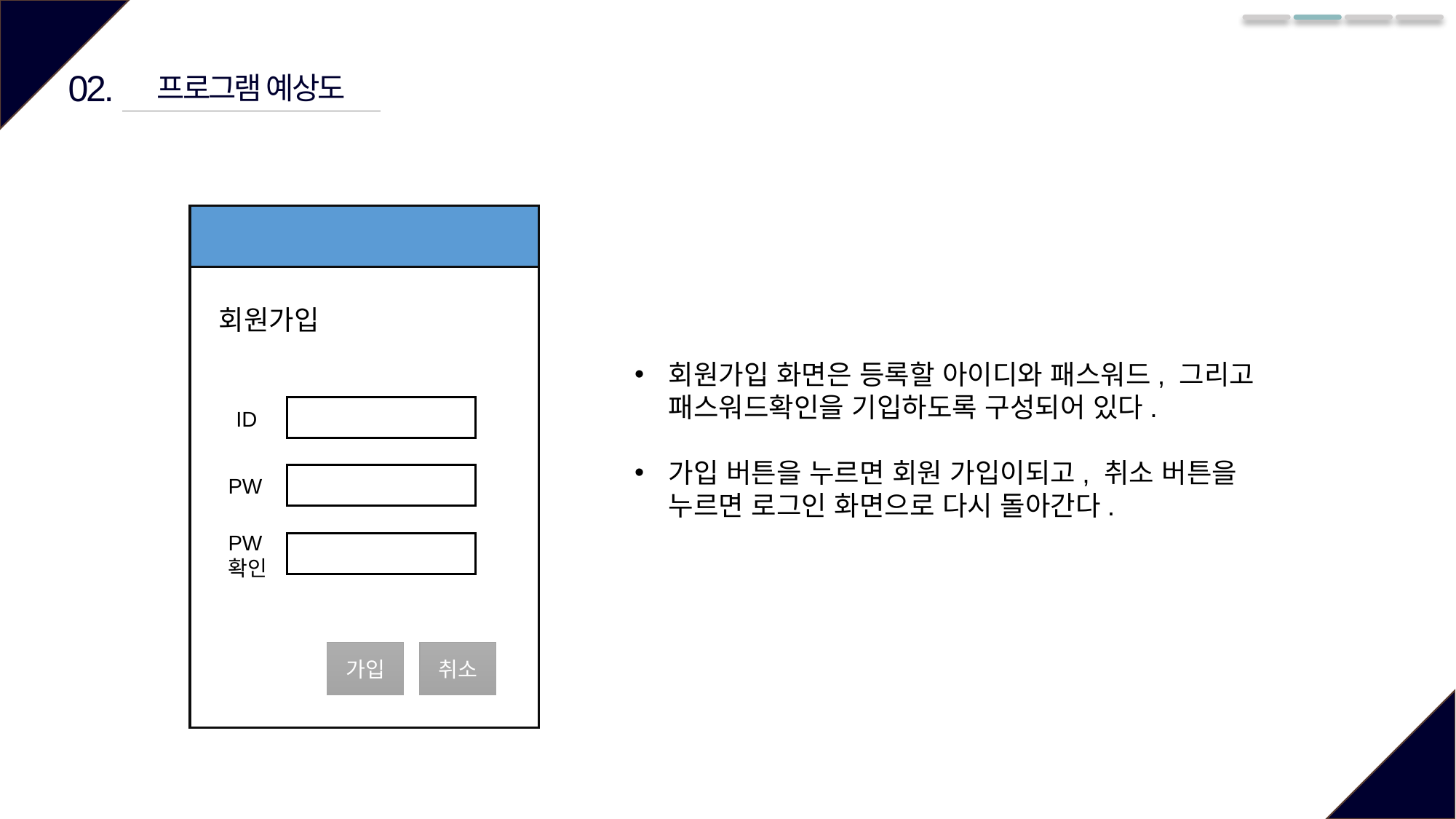

02.
프로그램 예상도

회원가입
회원가입 화면은 등록할 아이디와 패스워드, 그리고 패스워드확인을 기입하도록 구성되어 있다.

가입 버튼을 누르면 회원 가입이되고, 취소 버튼을 누르면 로그인 화면으로 다시 돌아간다.

ID

PW
PW
확인

취소
가입